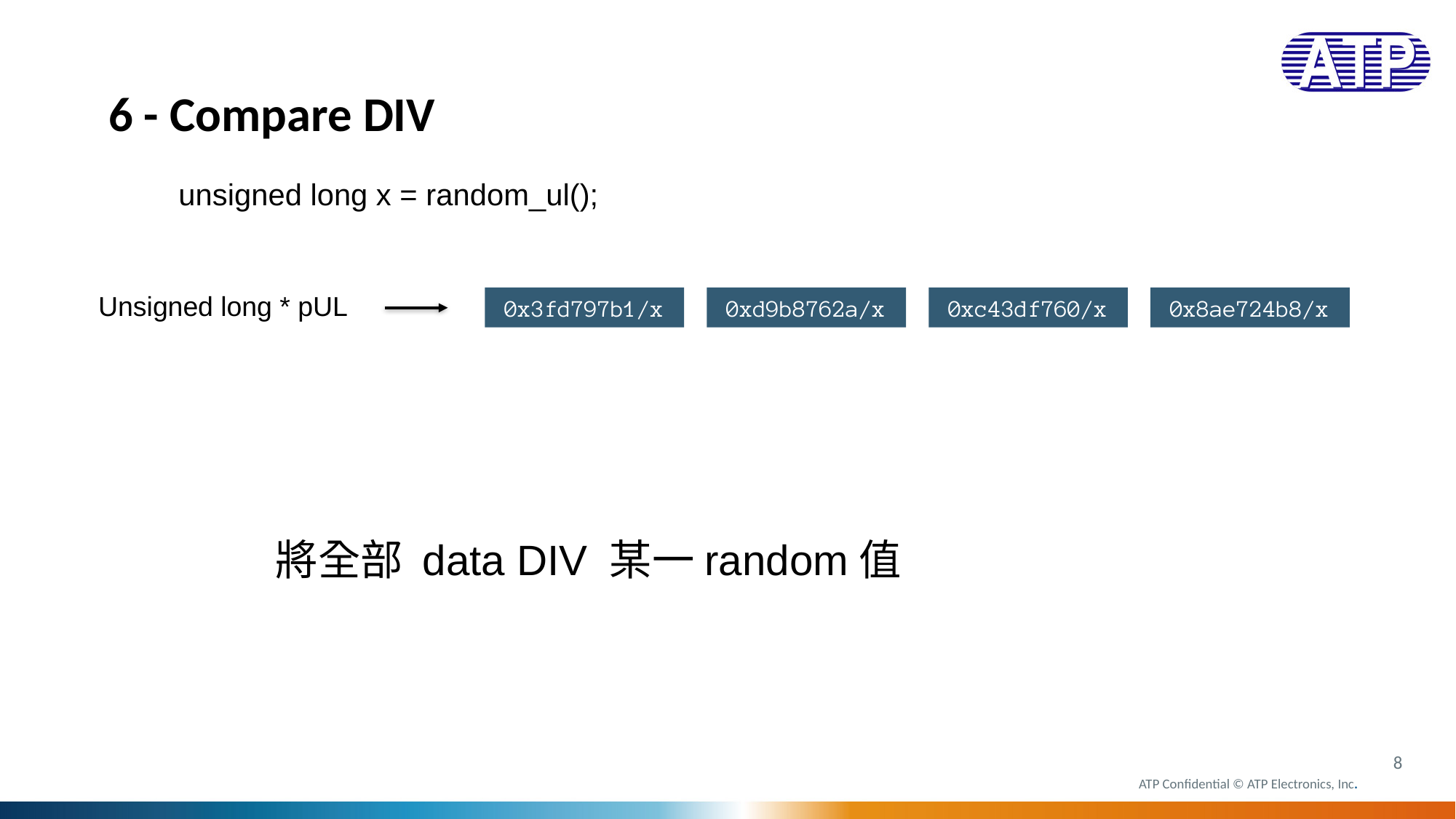

6 - Compare DIV
unsigned long x = random_ul();
Unsigned long * pUL
0x3fd797b1/x
0xd9b8762a/x
0xc43df760/x
0x8ae724b8/x
將全部 data DIV 某一random值